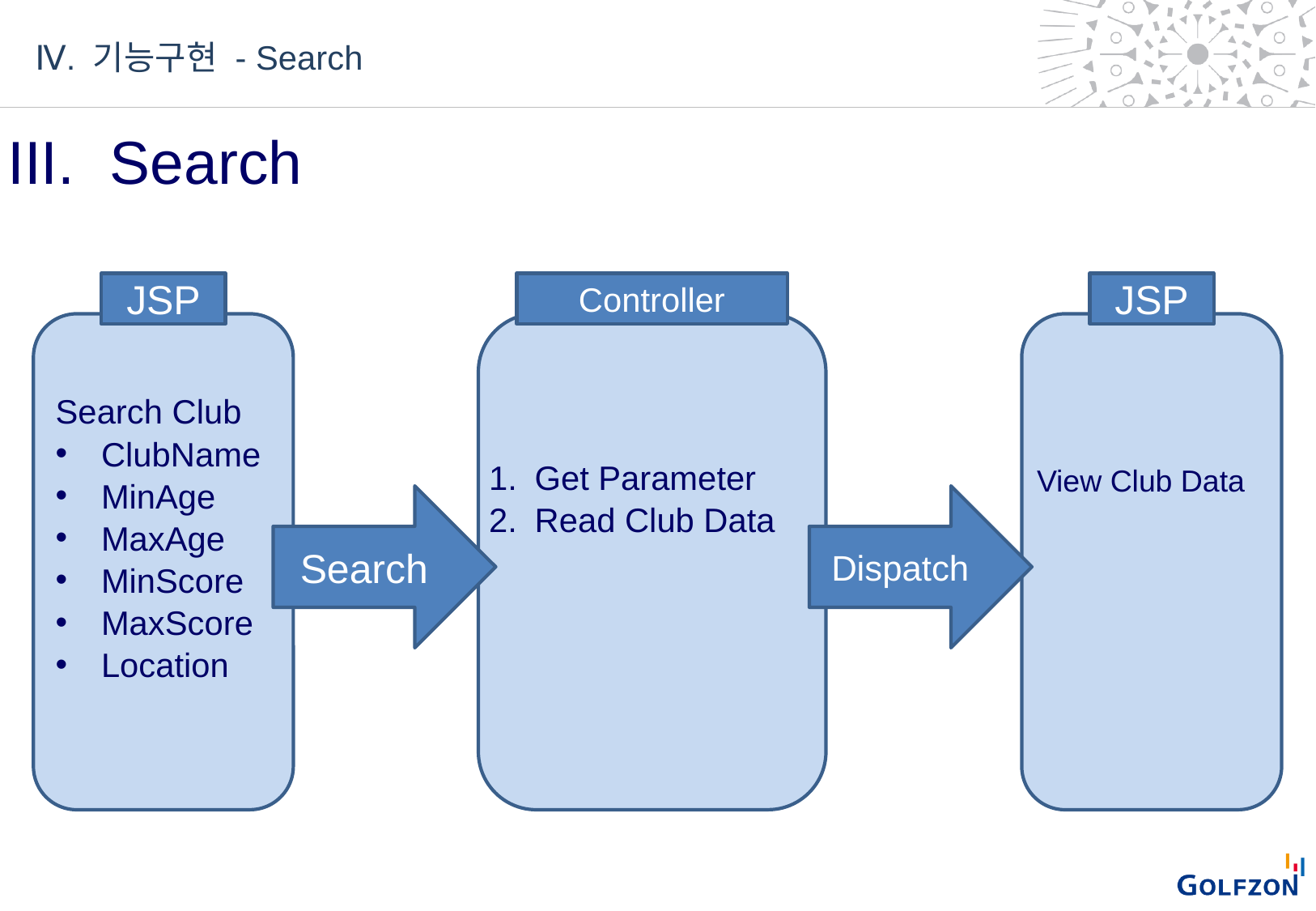

Ⅳ. 기능구현 - Search
III. 	Search
JSP

Search Club
ClubName
MinAge
MaxAge
MinScore
MaxScore
Location
Controller

Get Parameter
Read Club Data
JSP

View Club Data
Search
Dispatch